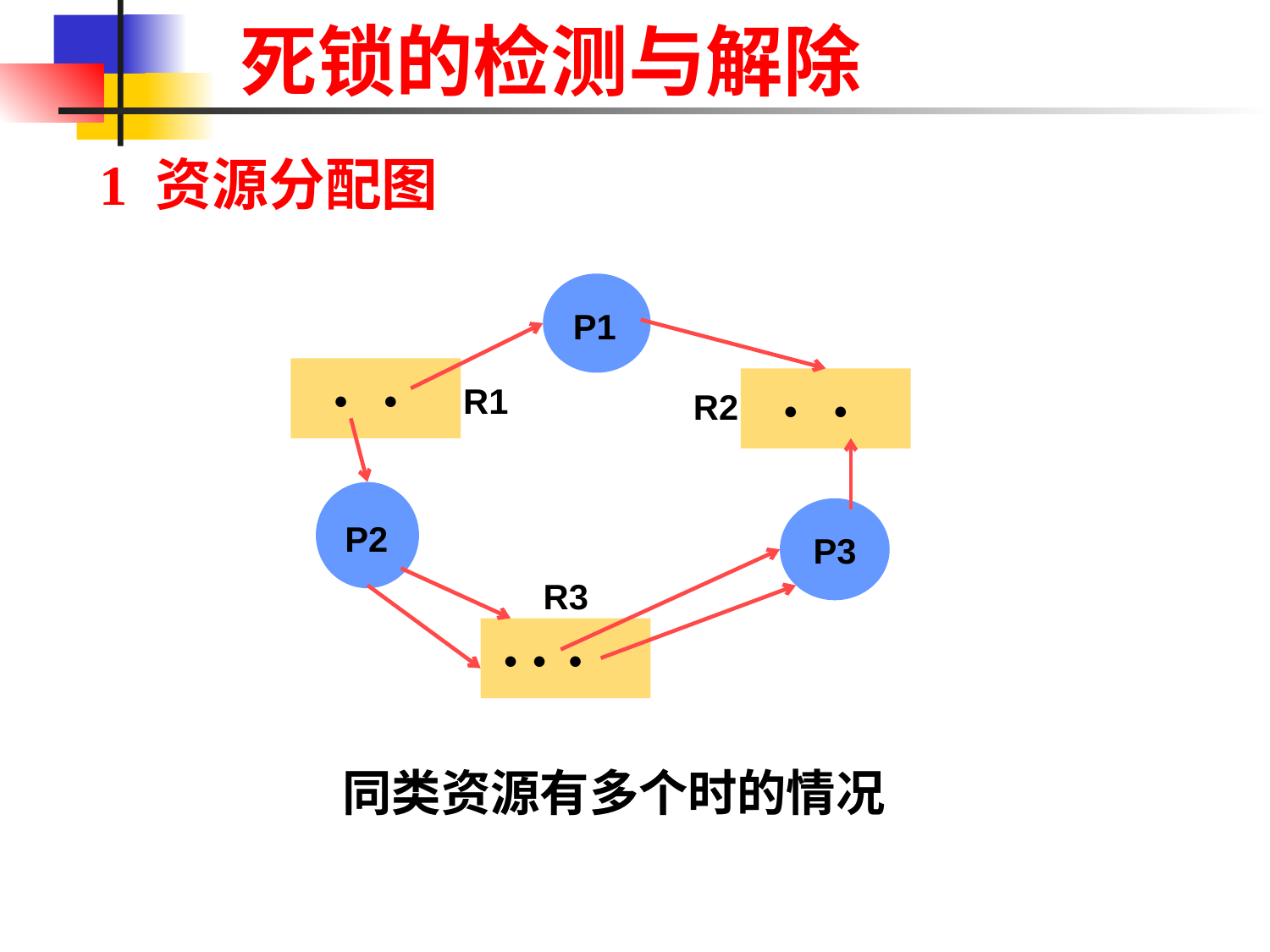

# 死锁的检测与解除
1 资源分配图

P1

R1
R2
●     ●
●     ●

P2
P3
R3

●  ●   ●
同类资源有多个时的情况